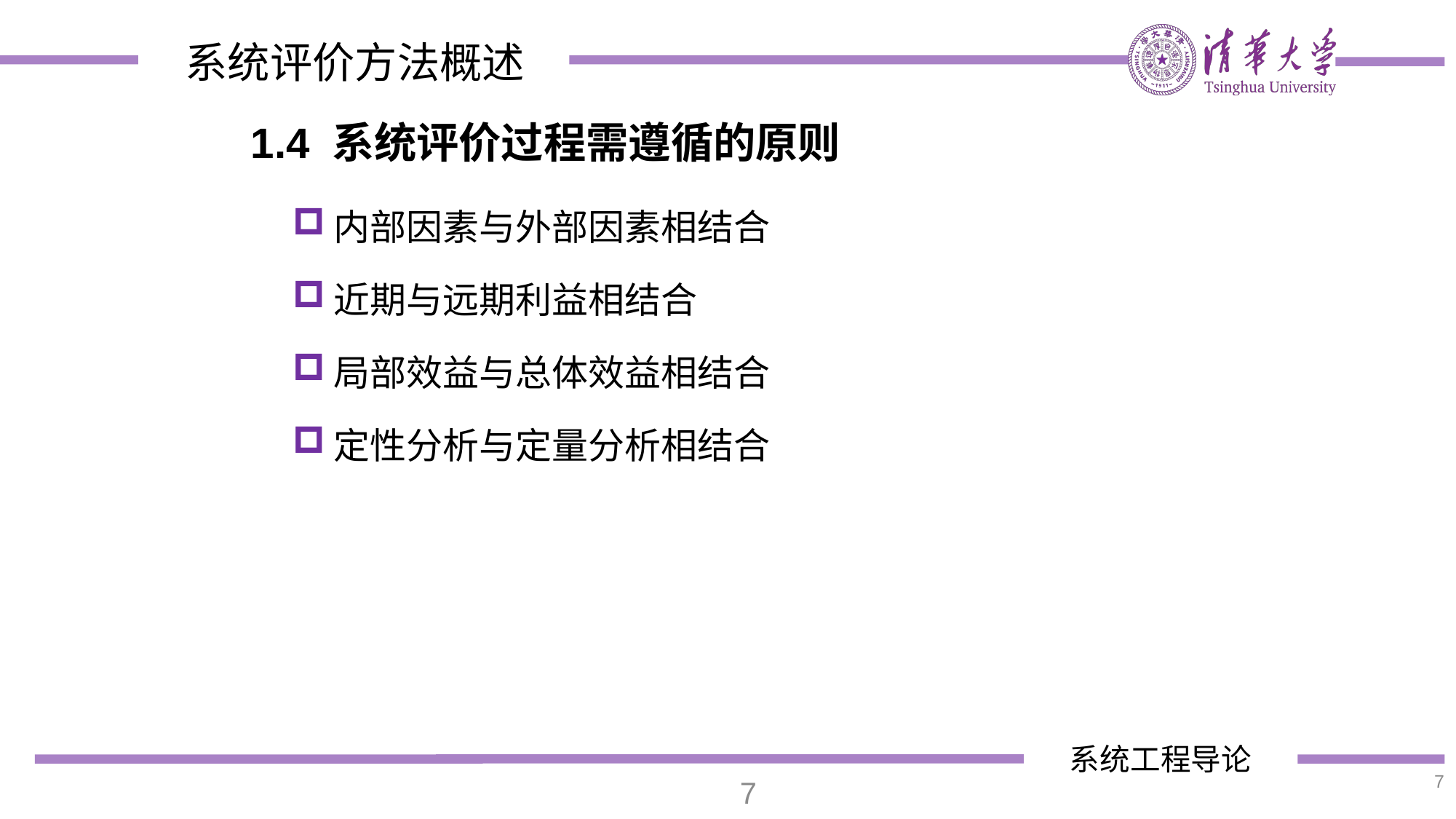

1.4 系统评价过程需遵循的原则
内部因素与外部因素相结合
近期与远期利益相结合
局部效益与总体效益相结合
定性分析与定量分析相结合
7